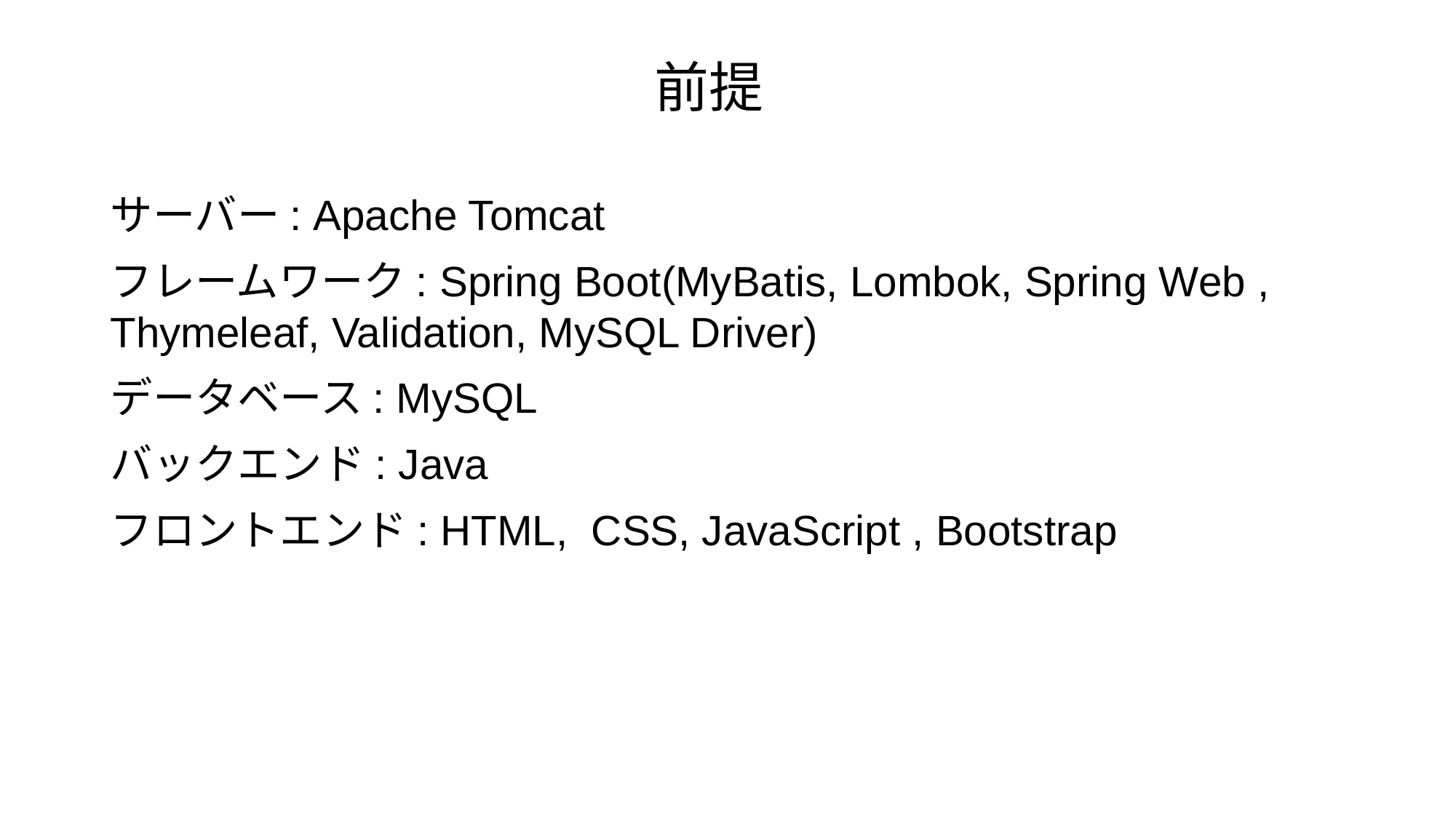

# 前提
サーバー: Apache Tomcat
フレームワーク: Spring Boot(MyBatis, Lombok, Spring Web ,   Thymeleaf, Validation, MySQL Driver)
データベース: MySQL
バックエンド: Java
フロントエンド: HTML,  CSS, JavaScript , Bootstrap